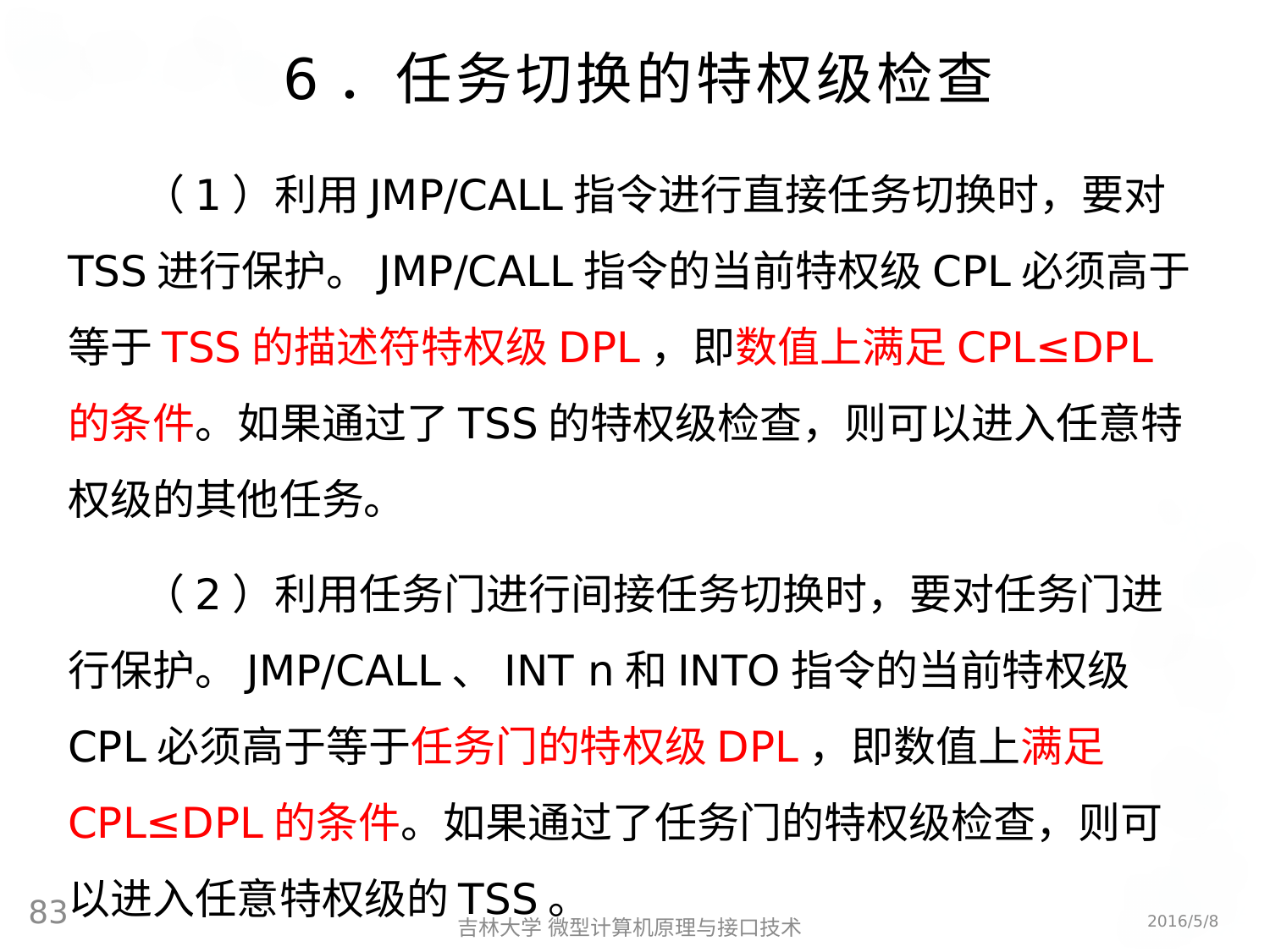

# 6．任务切换的特权级检查
（1）利用JMP/CALL指令进行直接任务切换时，要对TSS进行保护。JMP/CALL指令的当前特权级CPL必须高于等于TSS的描述符特权级DPL，即数值上满足CPL≤DPL的条件。如果通过了TSS的特权级检查，则可以进入任意特权级的其他任务。
（2）利用任务门进行间接任务切换时，要对任务门进行保护。JMP/CALL、INT n和INTO指令的当前特权级CPL必须高于等于任务门的特权级DPL，即数值上满足CPL≤DPL的条件。如果通过了任务门的特权级检查，则可以进入任意特权级的TSS。
83
2016/5/8
吉林大学 微型计算机原理与接口技术